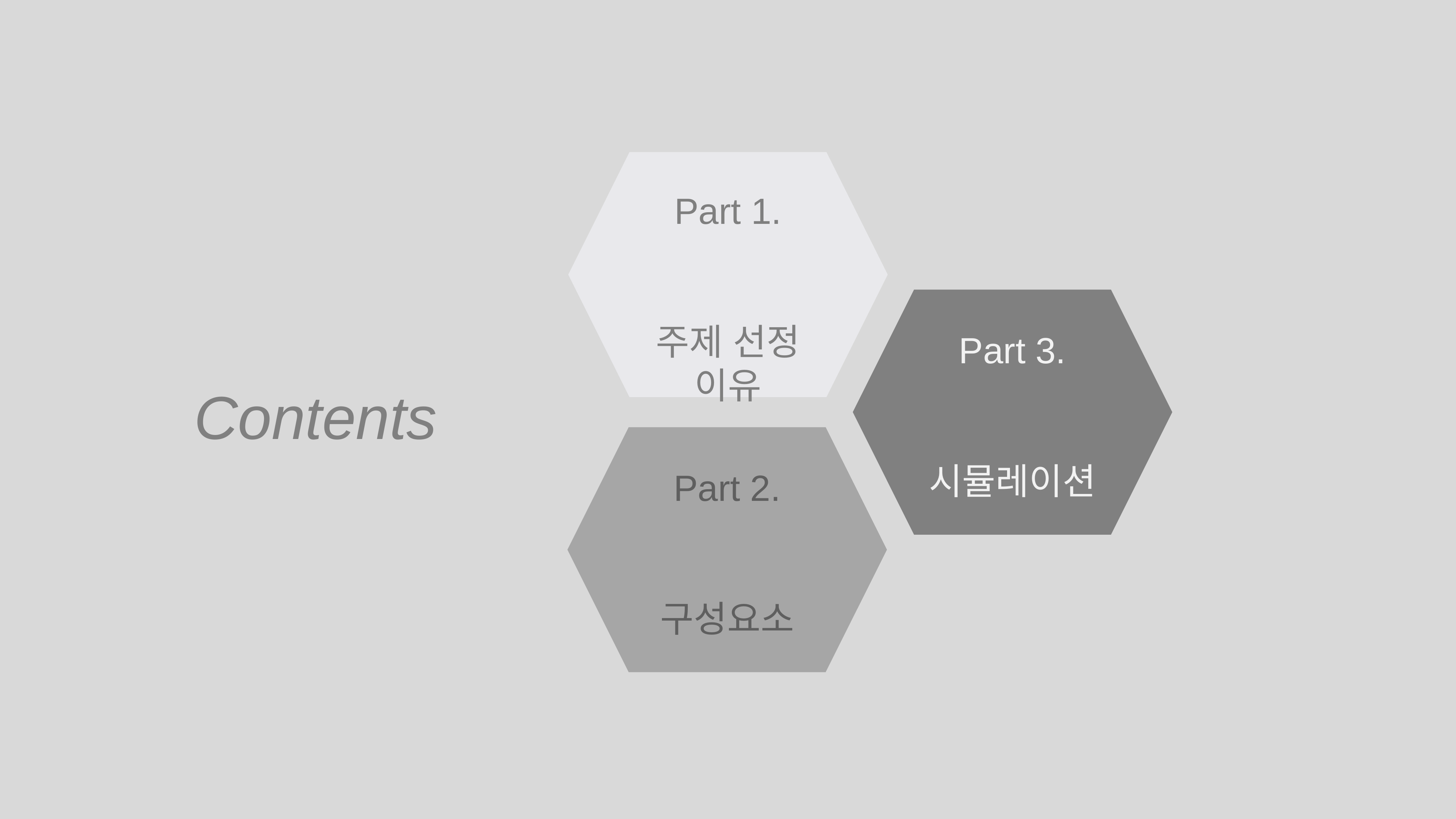

Part 1.

주제 선정 이유

Part 3.

시뮬레이션
Contents

Part 2.

구성요소